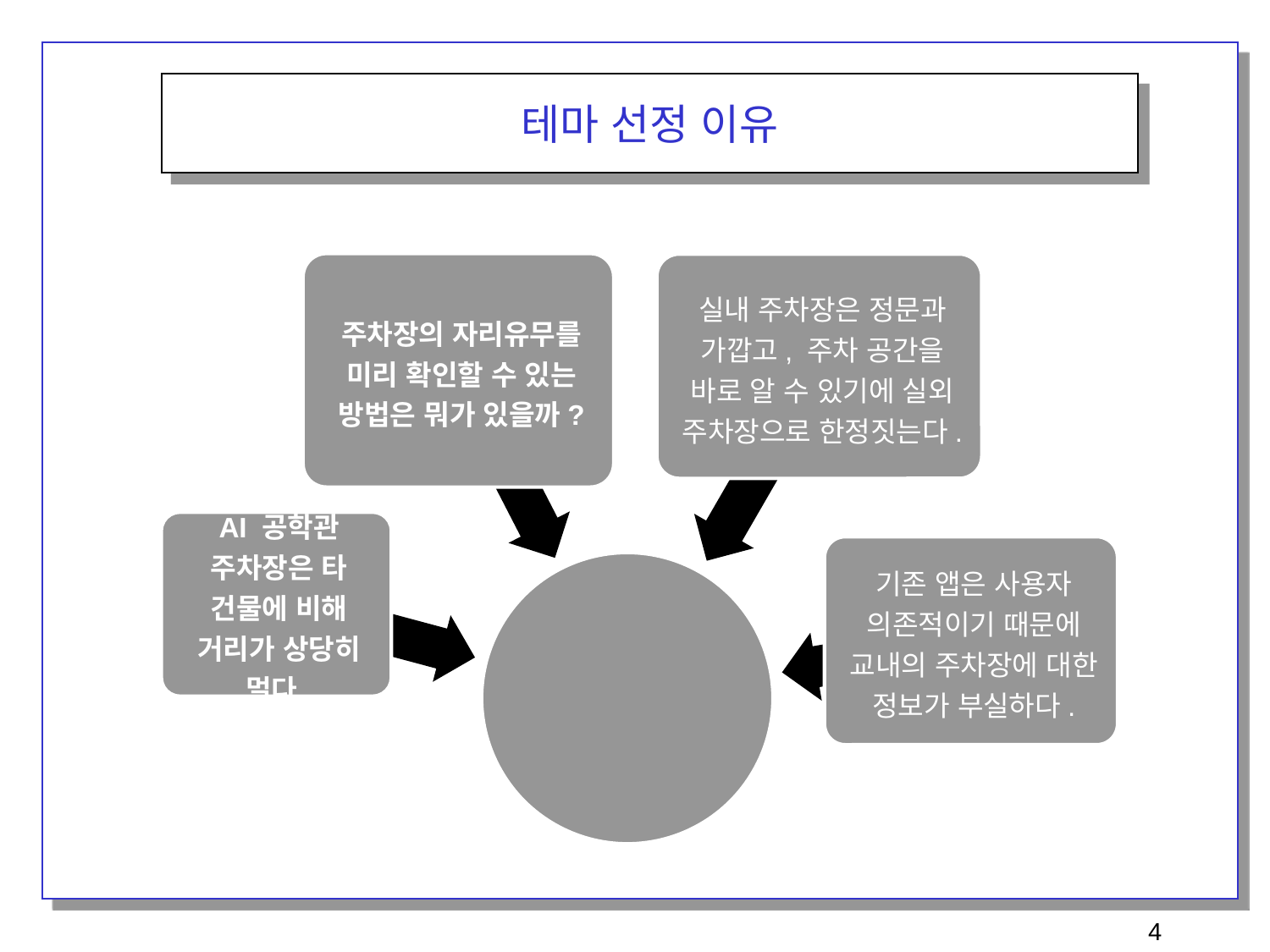

테마 선정 이유

AI 공학관 주차장은 타 건물에 비해 거리가 상당히 멀다.
주차장의 자리유무를 미리 확인할 수 있는 방법은 뭐가 있을까?
실내 주차장은 정문과 가깝고, 주차 공간을 바로 알 수 있기에 실외 주차장으로 한정짓는다.
기존 앱은 사용자 의존적이기 때문에 교내의 주차장에 대한 정보가 부실하다.
4